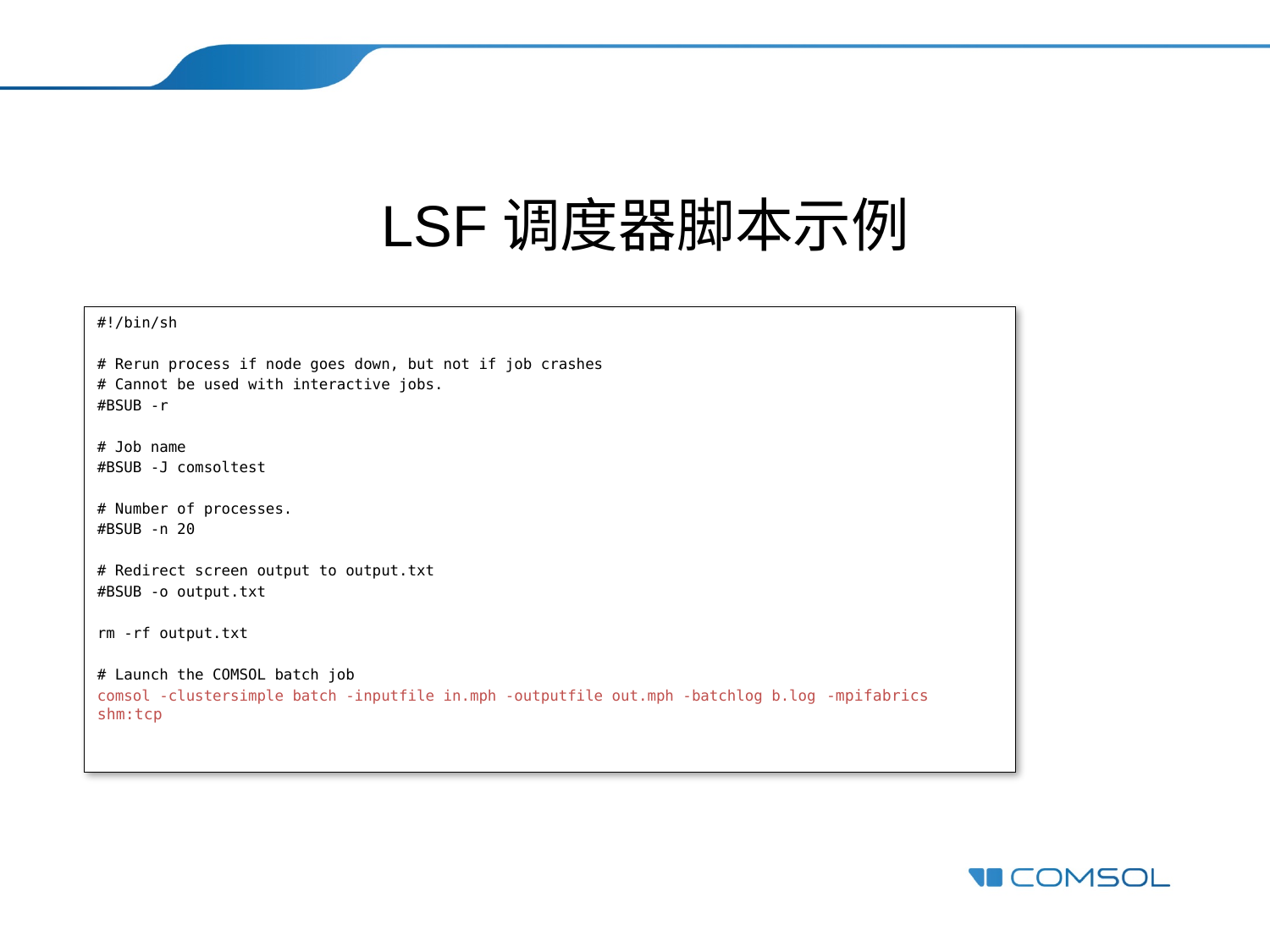

# LSF调度器脚本示例
#!/bin/sh

# Rerun process if node goes down, but not if job crashes
# Cannot be used with interactive jobs.
#BSUB -r

# Job name
#BSUB -J comsoltest

# Number of processes.
#BSUB -n 20

# Redirect screen output to output.txt
#BSUB -o output.txt

rm -rf output.txt

# Launch the COMSOL batch job
comsol -clustersimple batch -inputfile in.mph -outputfile out.mph -batchlog b.log -mpifabrics shm:tcp